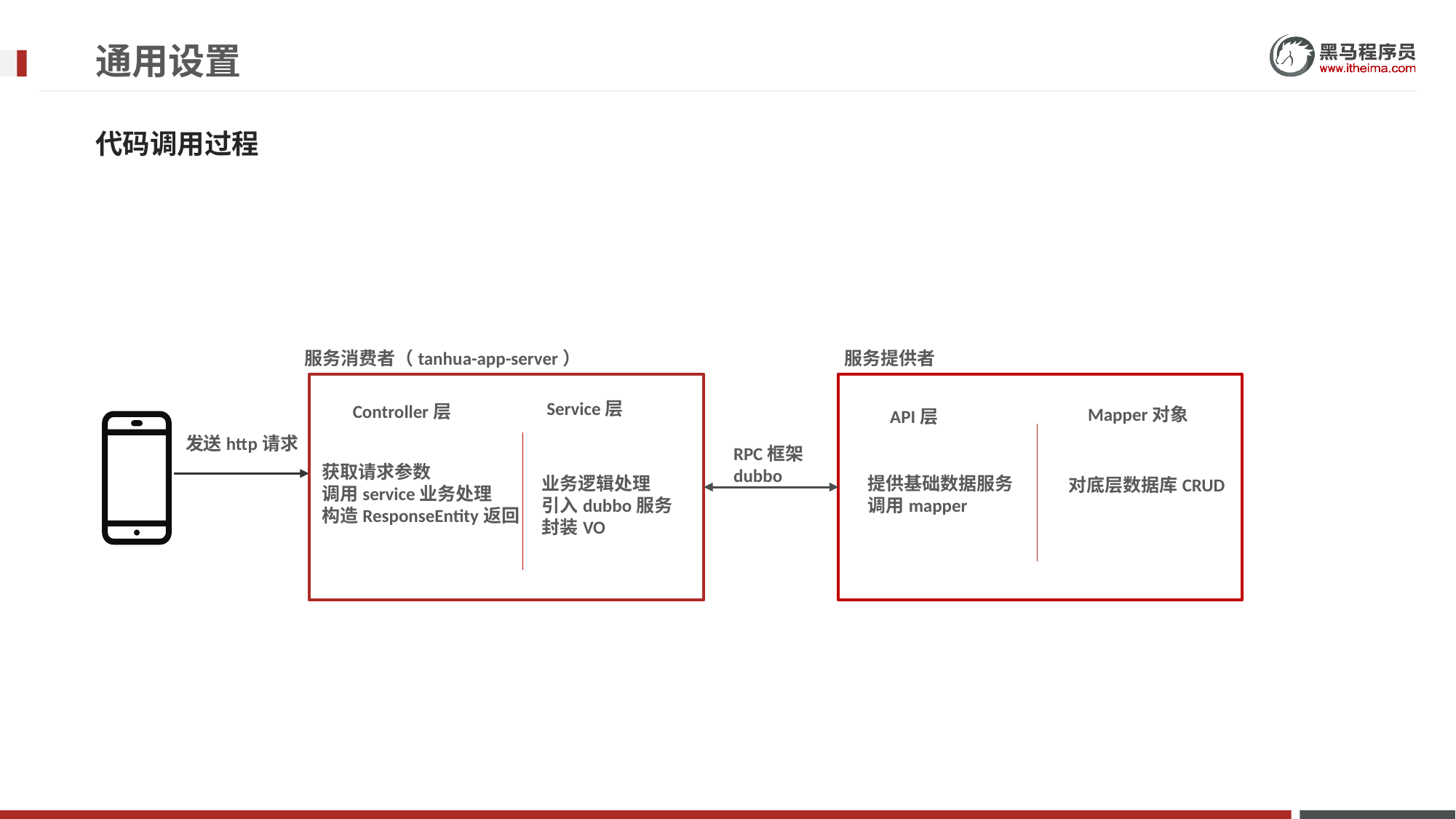

# 通用设置
代码调用过程
服务消费者（tanhua-app-server）
服务提供者

Service层
Controller层
Mapper对象
API层

发送http请求
RPC框架
dubbo
获取请求参数
调用service业务处理
构造ResponseEntity返回
业务逻辑处理
引入dubbo服务
封装VO
提供基础数据服务
调用mapper
对底层数据库CRUD